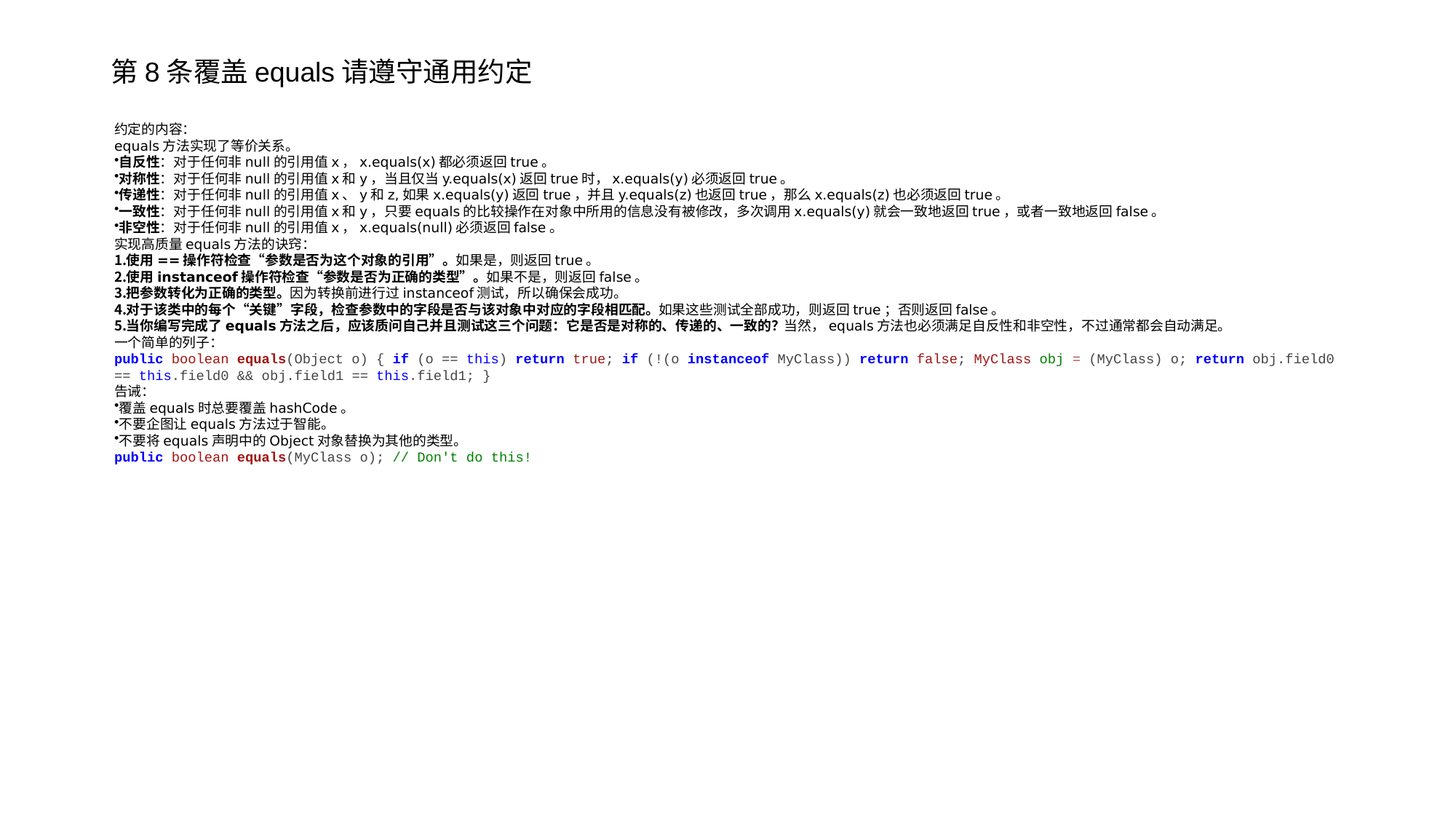

# 第8条覆盖equals请遵守通用约定
约定的内容：
equals方法实现了等价关系。
自反性：对于任何非null的引用值x，x.equals(x)都必须返回true。
对称性：对于任何非null的引用值x和y，当且仅当y.equals(x)返回true时，x.equals(y)必须返回true。
传递性：对于任何非null的引用值x、y和z,如果x.equals(y)返回true，并且y.equals(z)也返回true，那么x.equals(z)也必须返回true。
一致性：对于任何非null的引用值x和y，只要equals的比较操作在对象中所用的信息没有被修改，多次调用x.equals(y)就会一致地返回true，或者一致地返回false。
非空性：对于任何非null的引用值x，x.equals(null)必须返回false。
实现高质量equals方法的诀窍：
使用==操作符检查“参数是否为这个对象的引用”。如果是，则返回true。
使用instanceof操作符检查“参数是否为正确的类型”。如果不是，则返回false。
把参数转化为正确的类型。因为转换前进行过instanceof测试，所以确保会成功。
对于该类中的每个“关键”字段，检查参数中的字段是否与该对象中对应的字段相匹配。如果这些测试全部成功，则返回true；否则返回false。
当你编写完成了equals方法之后，应该质问自己并且测试这三个问题：它是否是对称的、传递的、一致的？当然，equals方法也必须满足自反性和非空性，不过通常都会自动满足。
一个简单的列子：
public boolean equals(Object o) { if (o == this) return true; if (!(o instanceof MyClass)) return false; MyClass obj = (MyClass) o; return obj.field0 == this.field0 && obj.field1 == this.field1; }
告诫：
覆盖equals时总要覆盖hashCode。
不要企图让equals方法过于智能。
不要将equals声明中的Object对象替换为其他的类型。
public boolean equals(MyClass o); // Don't do this!